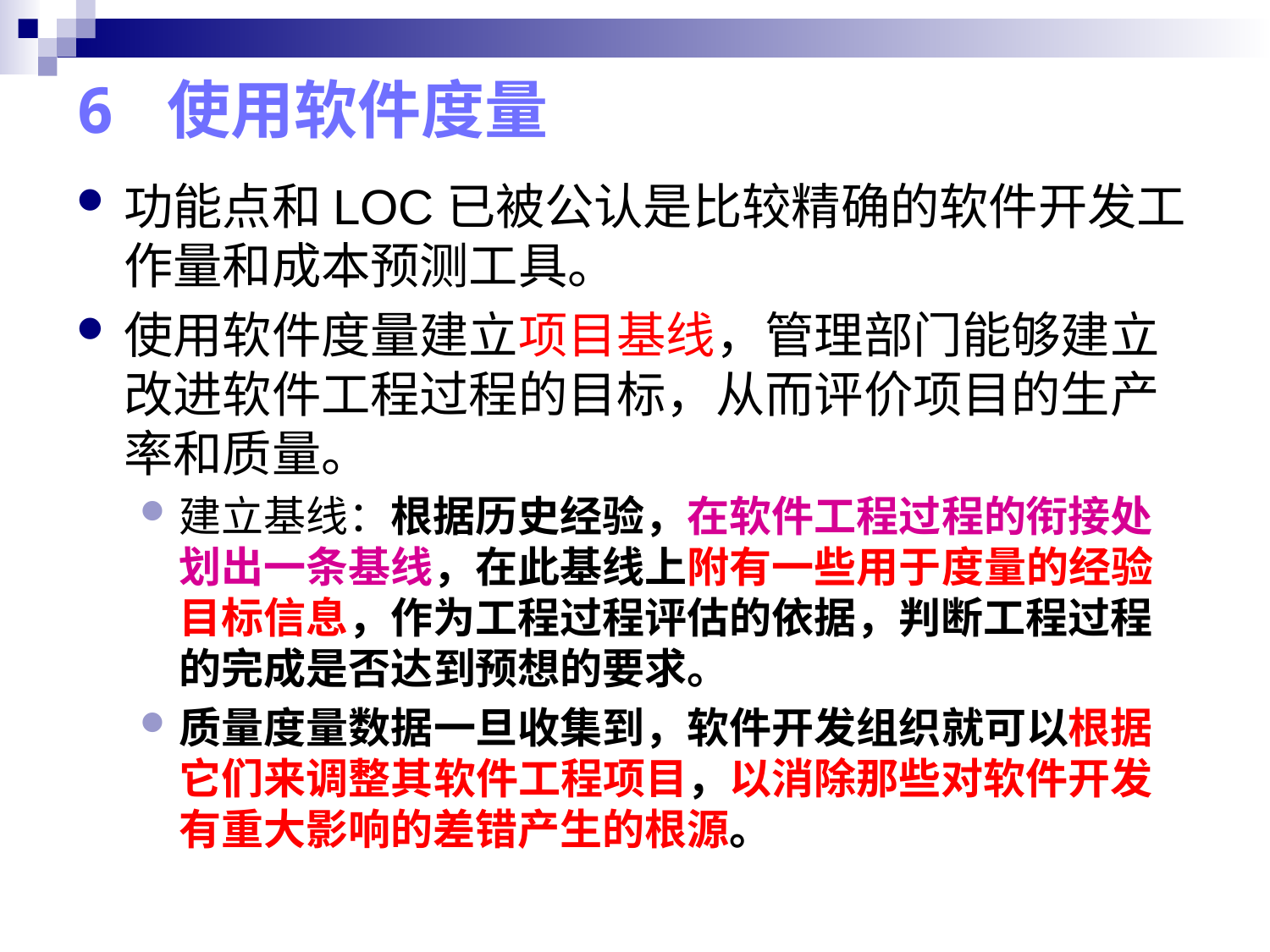

# 6 使用软件度量
功能点和LOC已被公认是比较精确的软件开发工作量和成本预测工具。
使用软件度量建立项目基线，管理部门能够建立改进软件工程过程的目标，从而评价项目的生产率和质量。
建立基线：根据历史经验，在软件工程过程的衔接处划出一条基线，在此基线上附有一些用于度量的经验目标信息，作为工程过程评估的依据，判断工程过程的完成是否达到预想的要求。
质量度量数据一旦收集到，软件开发组织就可以根据它们来调整其软件工程项目，以消除那些对软件开发有重大影响的差错产生的根源。

37